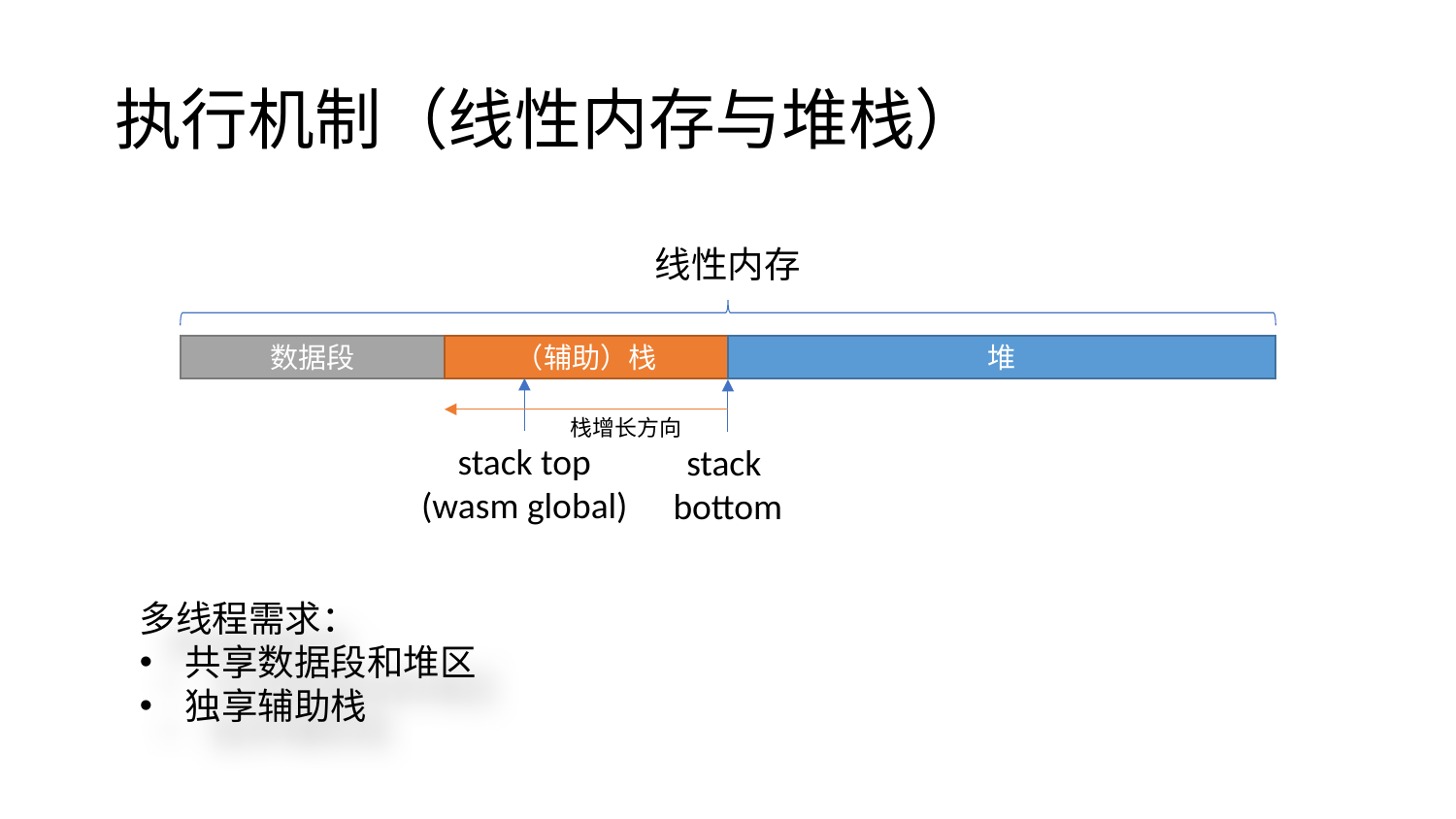

# 执行机制（线性内存与堆栈）

线性内存
数据段
（辅助）栈
堆

stack top
(wasm global)
栈增长方向
stack
bottom
多线程需求：
共享数据段和堆区
独享辅助栈